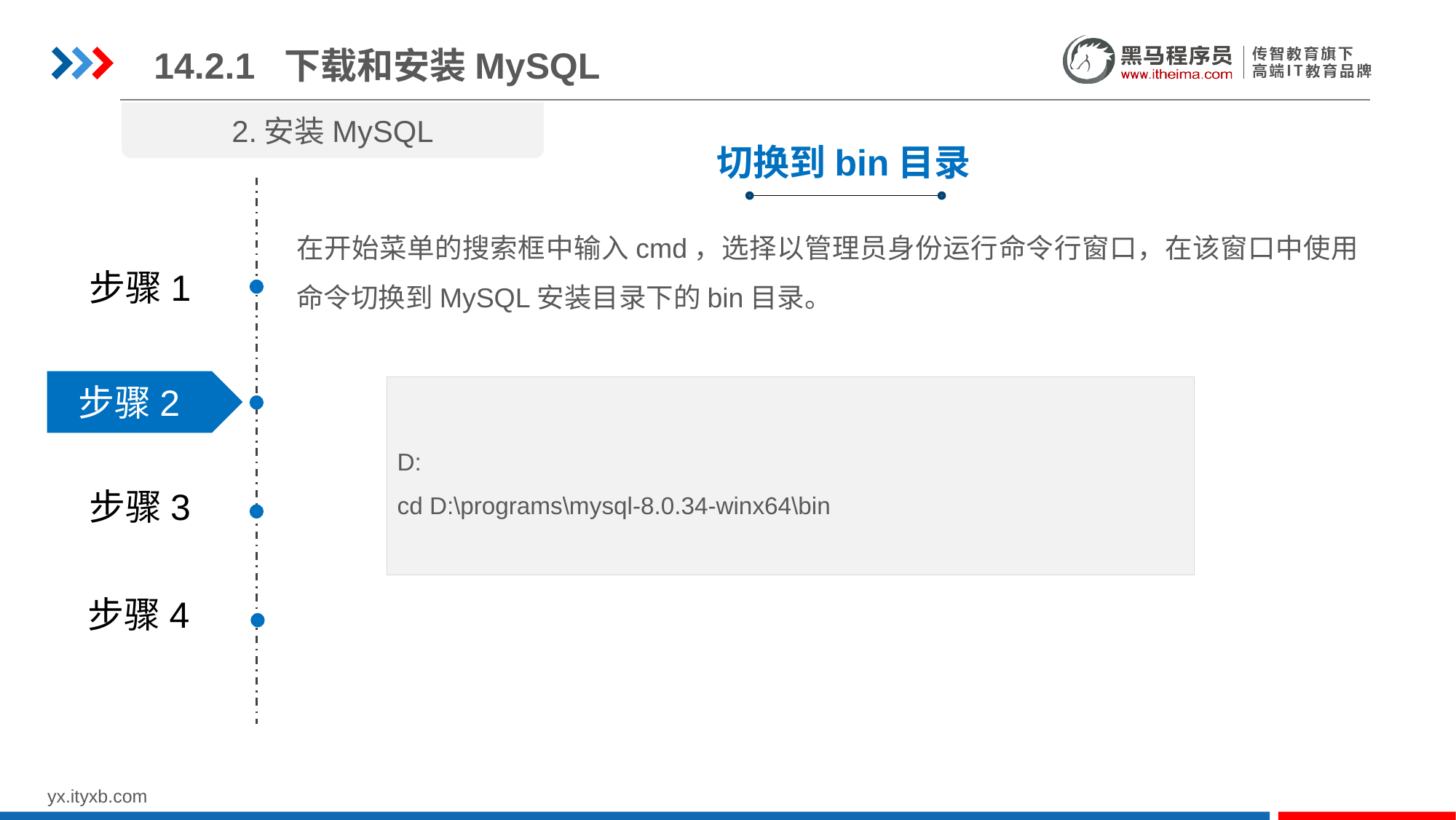

14.2.1  下载和安装MySQL

2.安装MySQL
切换到bin目录
多线程

在开始菜单的搜索框中输入cmd，选择以管理员身份运行命令行窗口，在该窗口中使用命令切换到MySQL安装目录下的bin目录。
步骤1

步骤2
D:
cd D:\programs\mysql-8.0.34-winx64\bin

步骤3

步骤4